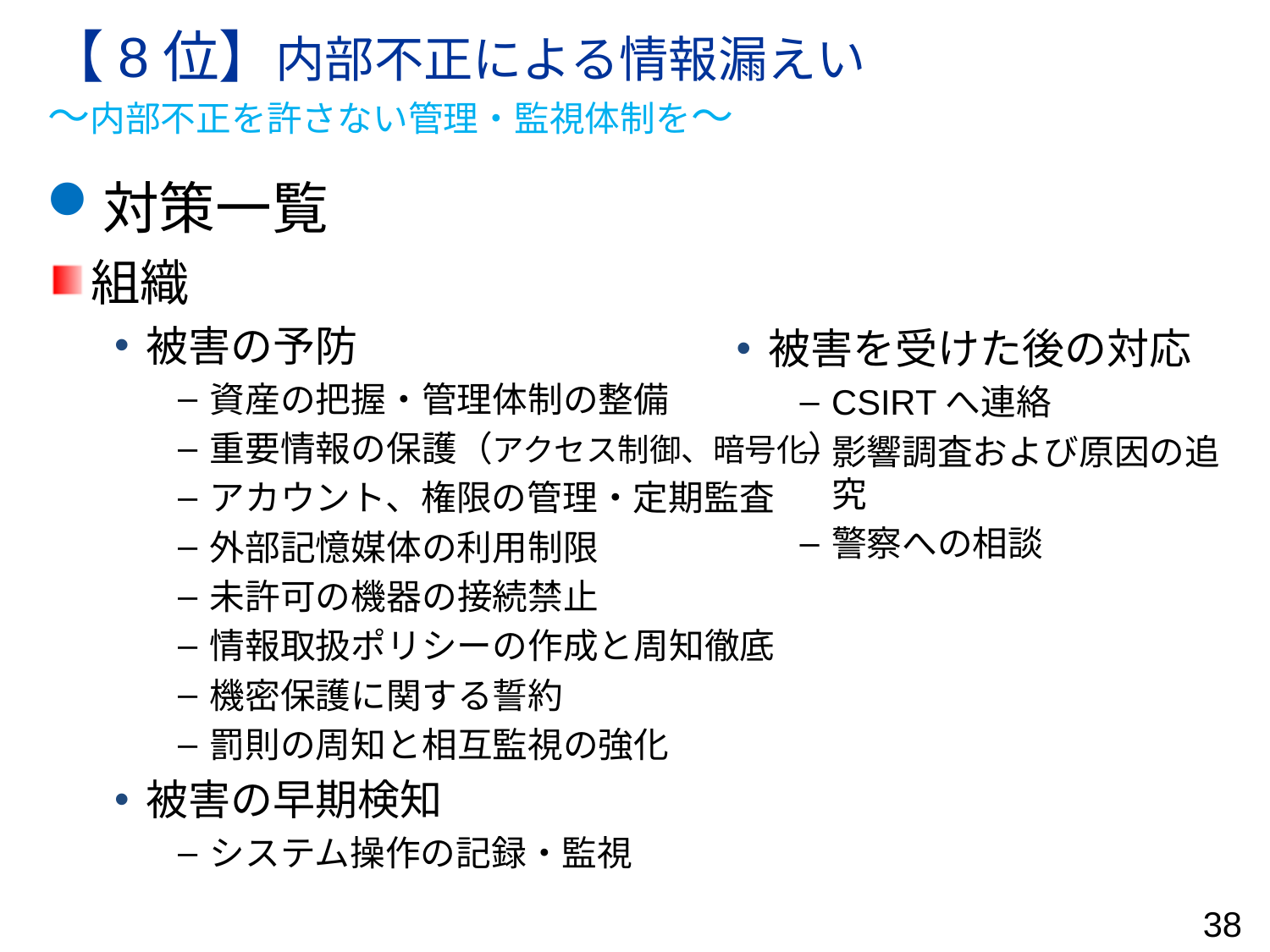

# 【8位】内部不正による情報漏えい ～内部不正を許さない管理・監視体制を～
対策一覧
組織
被害の予防
資産の把握・管理体制の整備
重要情報の保護（アクセス制御、暗号化）
アカウント、権限の管理・定期監査
外部記憶媒体の利用制限
未許可の機器の接続禁止
情報取扱ポリシーの作成と周知徹底
機密保護に関する誓約
罰則の周知と相互監視の強化
被害の早期検知
システム操作の記録・監視
被害を受けた後の対応
CSIRTへ連絡
影響調査および原因の追究
警察への相談
38